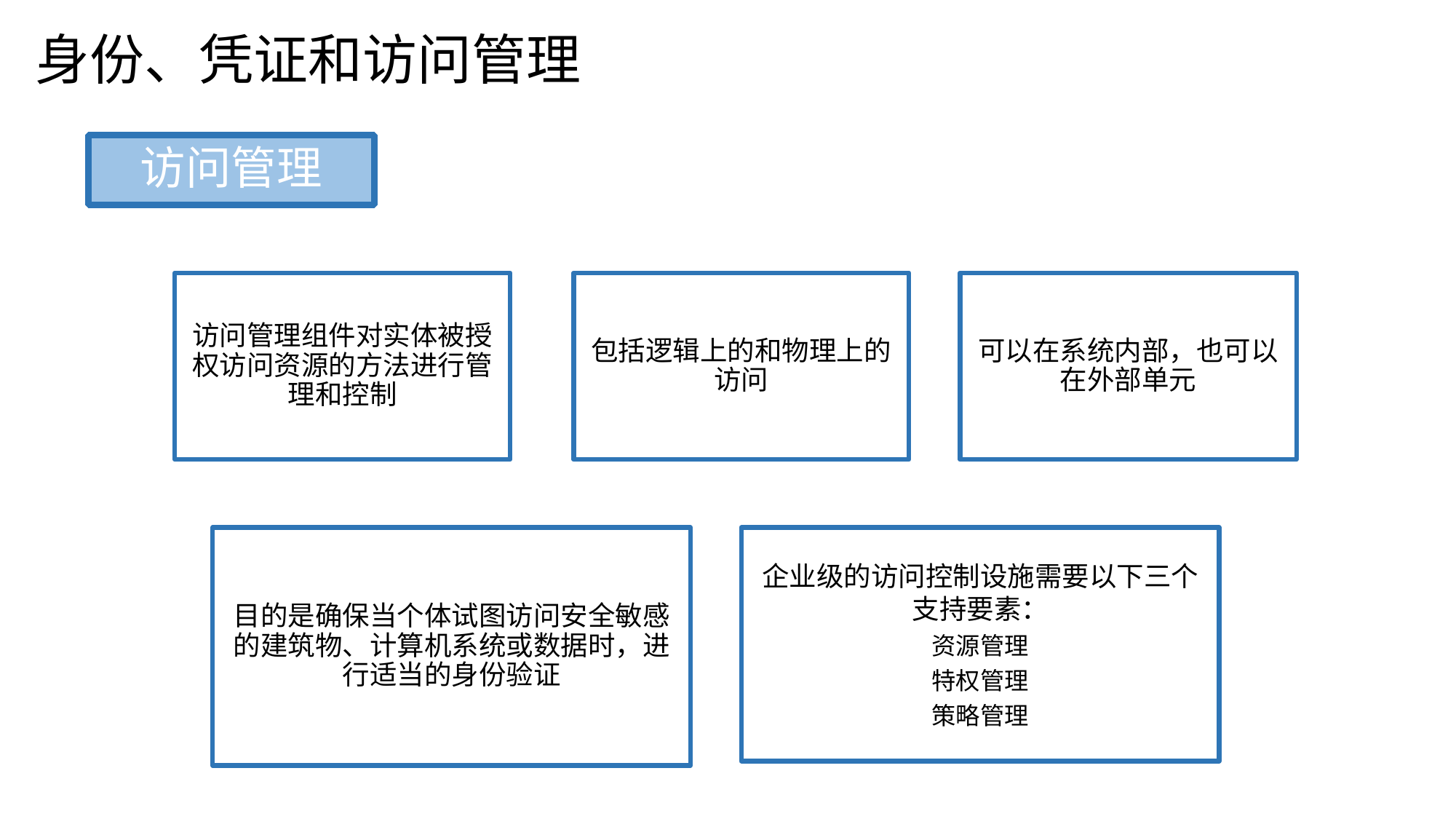

身份、凭证和访问管理
访问管理

访问管理组件对实体被授权访问资源的方法进行管理和控制

包括逻辑上的和物理上的访问

可以在系统内部，也可以在外部单元

目的是确保当个体试图访问安全敏感的建筑物、计算机系统或数据时，进行适当的身份验证

企业级的访问控制设施需要以下三个支持要素：
资源管理
特权管理
策略管理